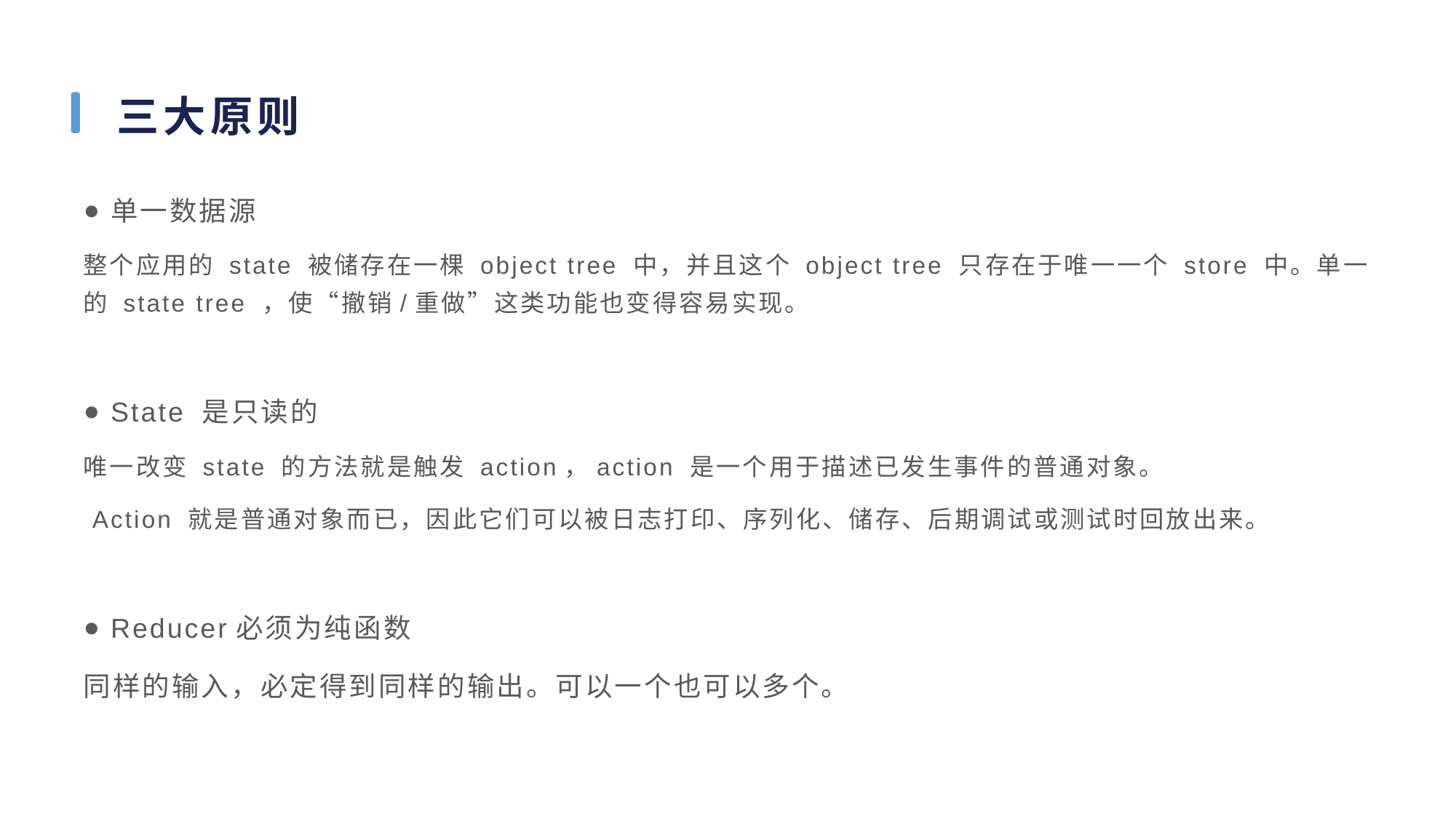

# 三大原则
单一数据源
整个应用的 state 被储存在一棵 object tree 中，并且这个 object tree 只存在于唯一一个 store 中。单一的 state tree ，使“撤销/重做”这类功能也变得容易实现。

State 是只读的
唯一改变 state 的方法就是触发 action，action 是一个用于描述已发生事件的普通对象。
 Action 就是普通对象而已，因此它们可以被日志打印、序列化、储存、后期调试或测试时回放出来。

Reducer必须为纯函数
同样的输入，必定得到同样的输出。可以一个也可以多个。